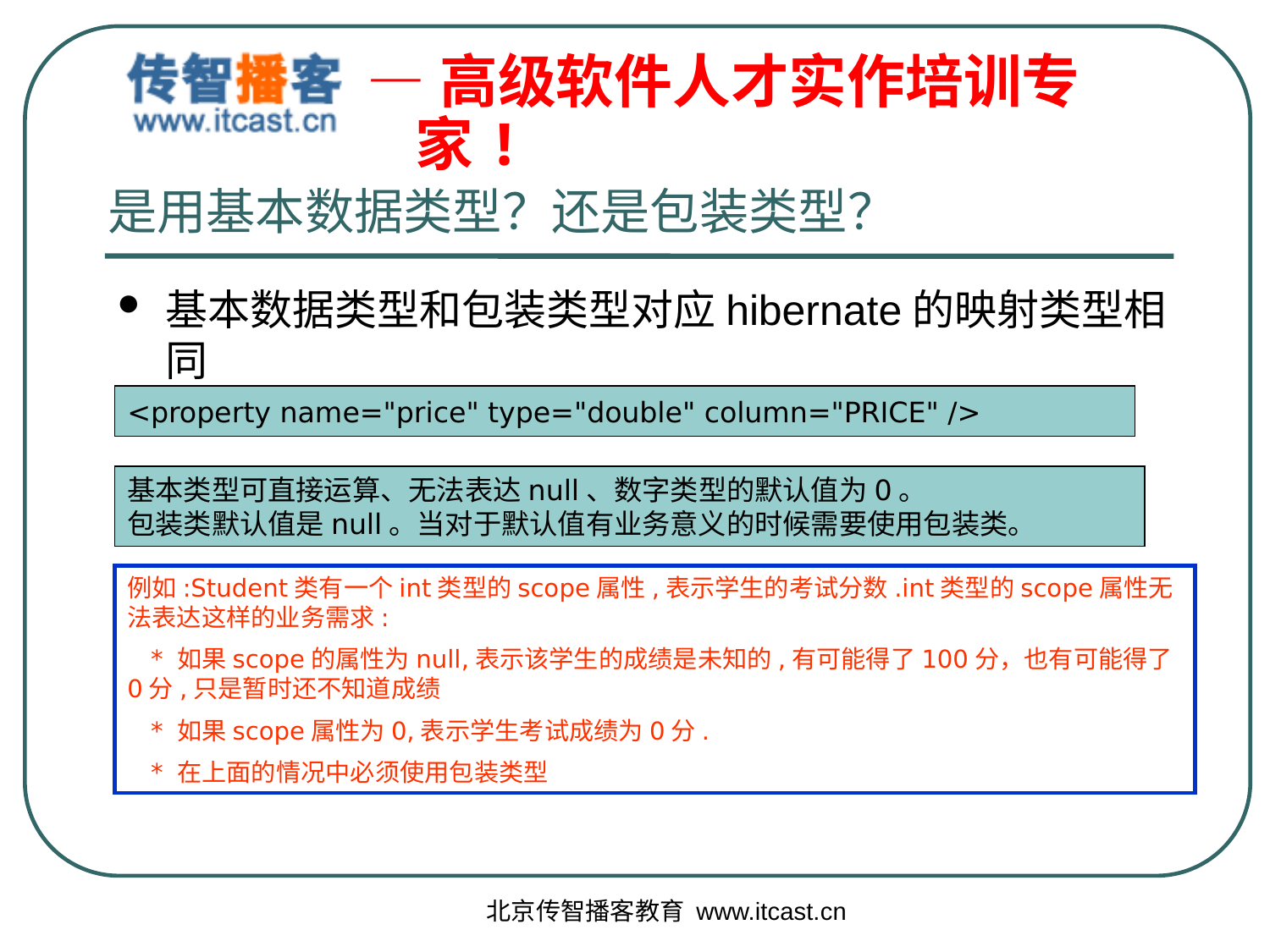

# 是用基本数据类型？还是包装类型？
基本数据类型和包装类型对应hibernate的映射类型相同

<property name="price" type="double" column="PRICE" />
基本类型可直接运算、无法表达null、数字类型的默认值为0。
包装类默认值是null。当对于默认值有业务意义的时候需要使用包装类。
例如:Student类有一个int类型的scope属性,表示学生的考试分数.int类型的scope属性无法表达这样的业务需求:
   * 如果scope的属性为null,表示该学生的成绩是未知的,有可能得了100分，也有可能得了0分,只是暂时还不知道成绩
   * 如果scope属性为0,表示学生考试成绩为0分.
   * 在上面的情况中必须使用包装类型
北京传智播客教育 www.itcast.cn